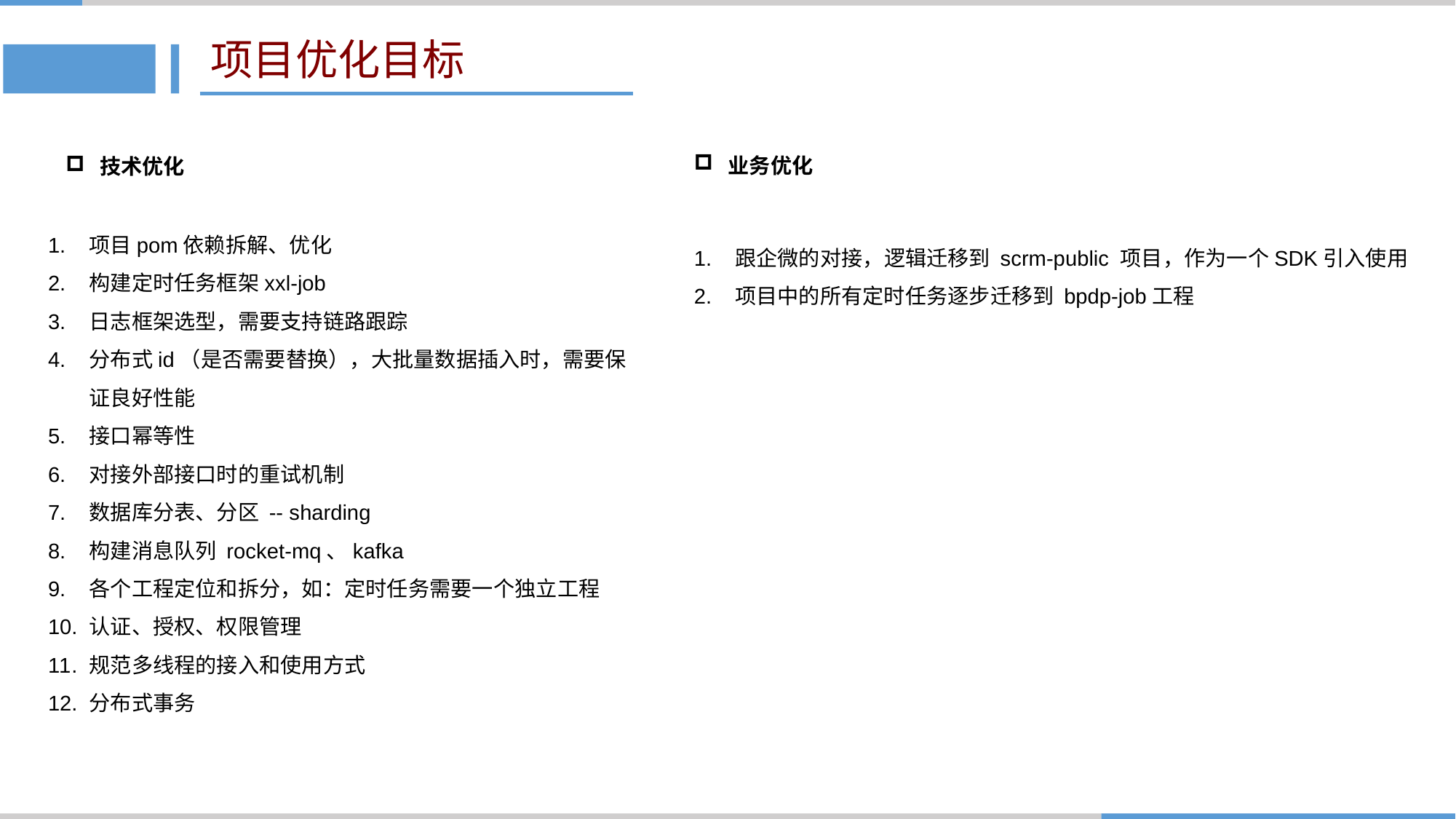

# 项目优化目标

业务优化
技术优化
项目pom依赖拆解、优化
构建定时任务框架xxl-job
日志框架选型，需要支持链路跟踪
分布式id（是否需要替换），大批量数据插入时，需要保证良好性能
接口幂等性
对接外部接口时的重试机制
数据库分表、分区 -- sharding
构建消息队列 rocket-mq、kafka
各个工程定位和拆分，如：定时任务需要一个独立工程
认证、授权、权限管理
规范多线程的接入和使用方式
分布式事务
跟企微的对接，逻辑迁移到 scrm-public 项目，作为一个SDK引入使用
项目中的所有定时任务逐步迁移到 bpdp-job工程